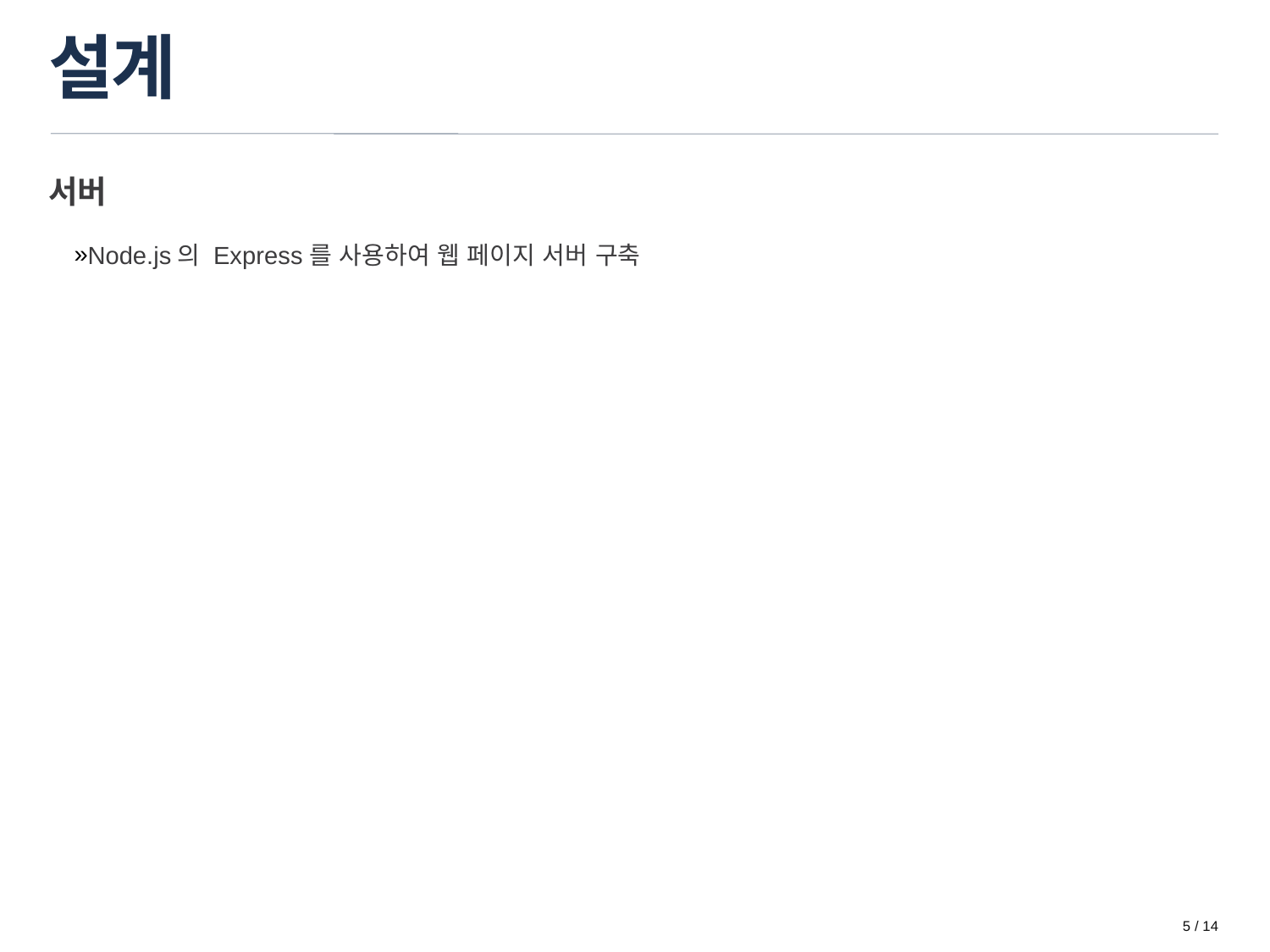

# 설계
서버
Node.js의 Express를 사용하여 웹 페이지 서버 구축

5 / 14